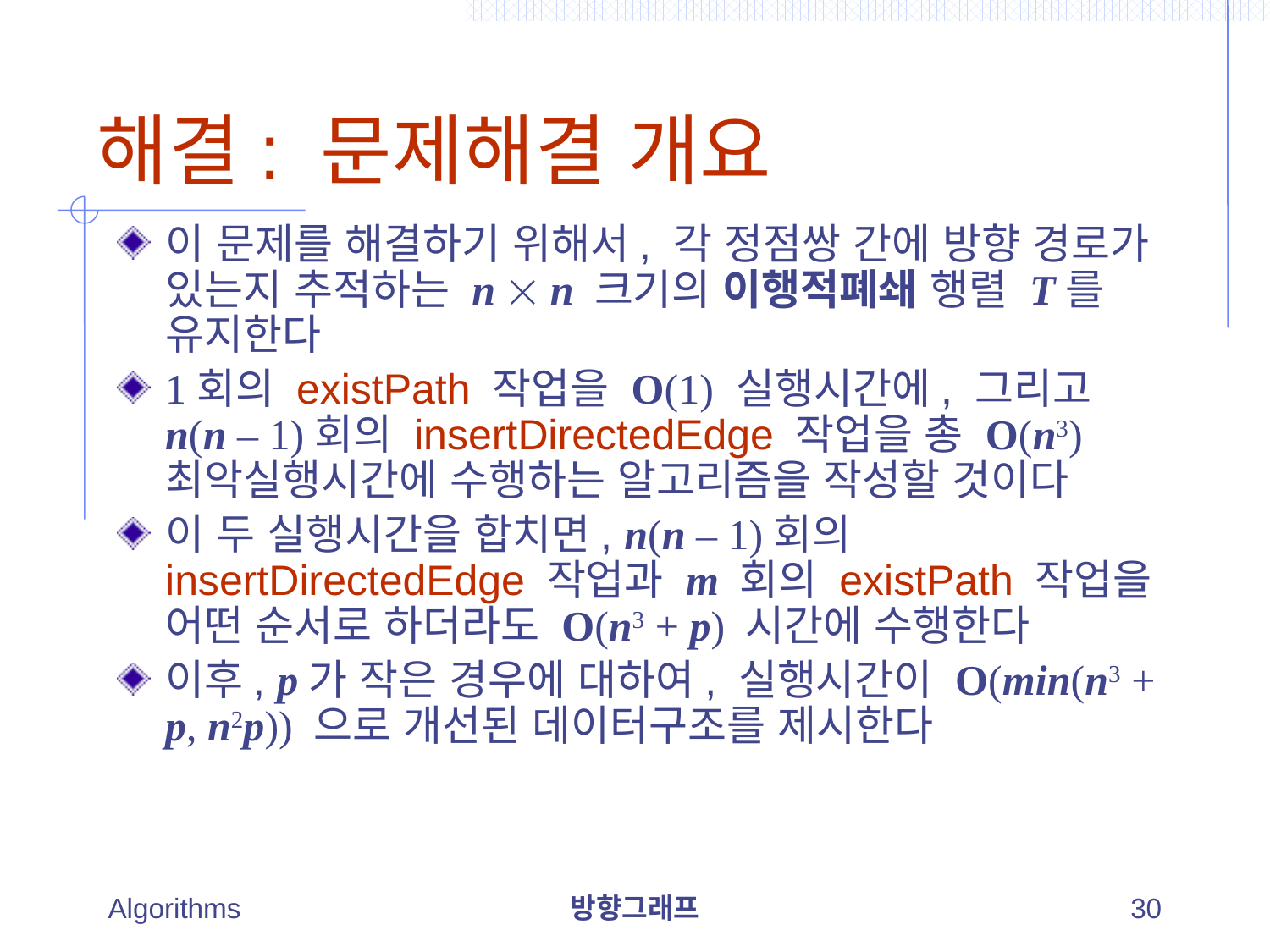

# 해결: 문제해결 개요
이 문제를 해결하기 위해서, 각 정점쌍 간에 방향 경로가 있는지 추적하는 n × n 크기의 이행적폐쇄 행렬 T를 유지한다
1회의 existPath 작업을 O(1) 실행시간에, 그리고 n(n – 1)회의 insertDirectedEdge 작업을 총 O(n3) 최악실행시간에 수행하는 알고리즘을 작성할 것이다
이 두 실행시간을 합치면, n(n – 1)회의 insertDirectedEdge 작업과 m 회의 existPath 작업을 어떤 순서로 하더라도 O(n3 + p) 시간에 수행한다
이후, p가 작은 경우에 대하여, 실행시간이 O(min(n3 + p, n2p)) 으로 개선된 데이터구조를 제시한다
Algorithms
방향그래프
30